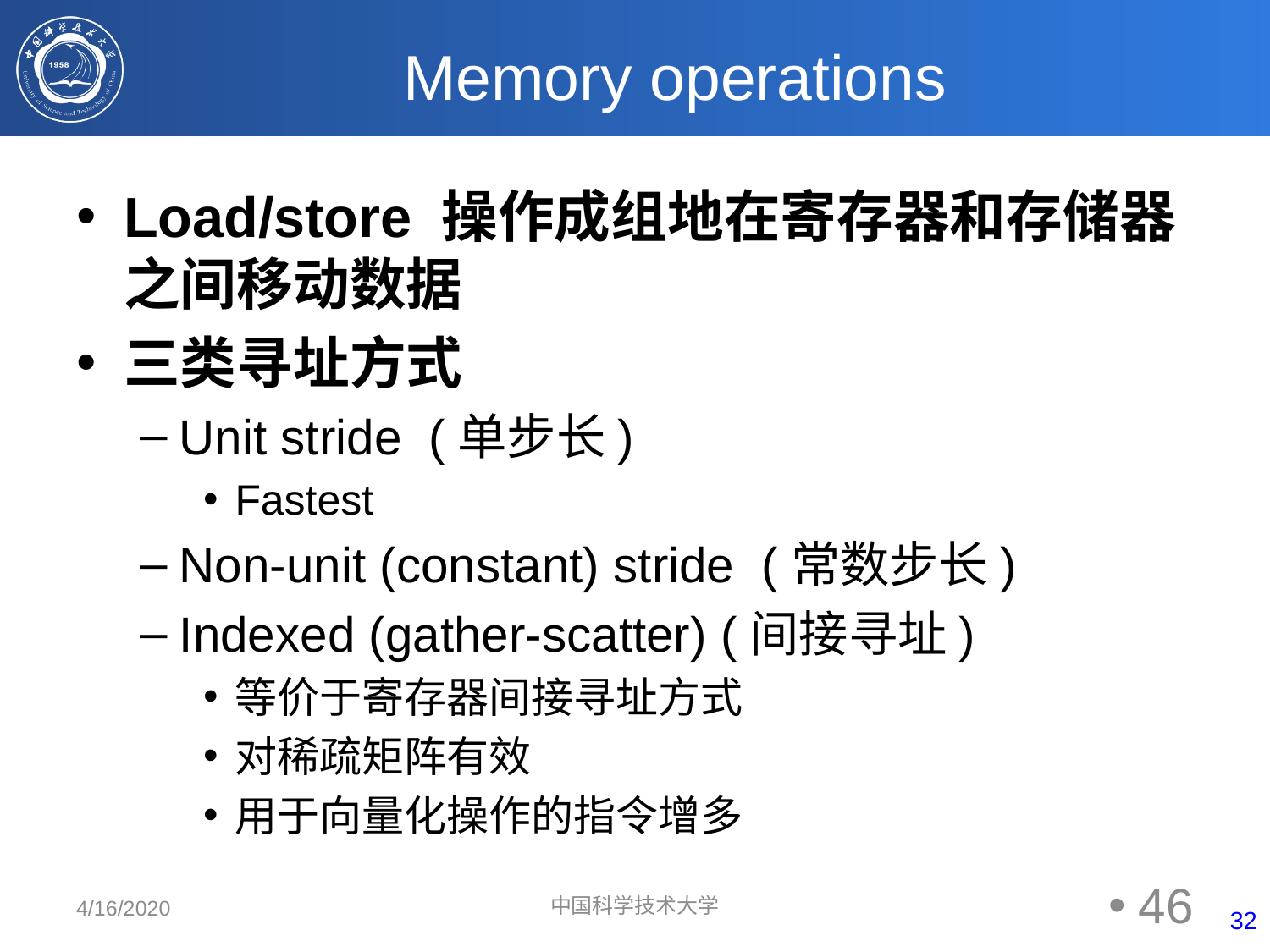

# Memory operations
Load/store 操作成组地在寄存器和存储器之间移动数据
三类寻址方式
Unit stride  (单步长)
Fastest
Non-unit (constant) stride  (常数步长)
Indexed (gather-scatter) (间接寻址)
等价于寄存器间接寻址方式
对稀疏矩阵有效
用于向量化操作的指令增多
4/16/2020
中国科学技术大学
46
32